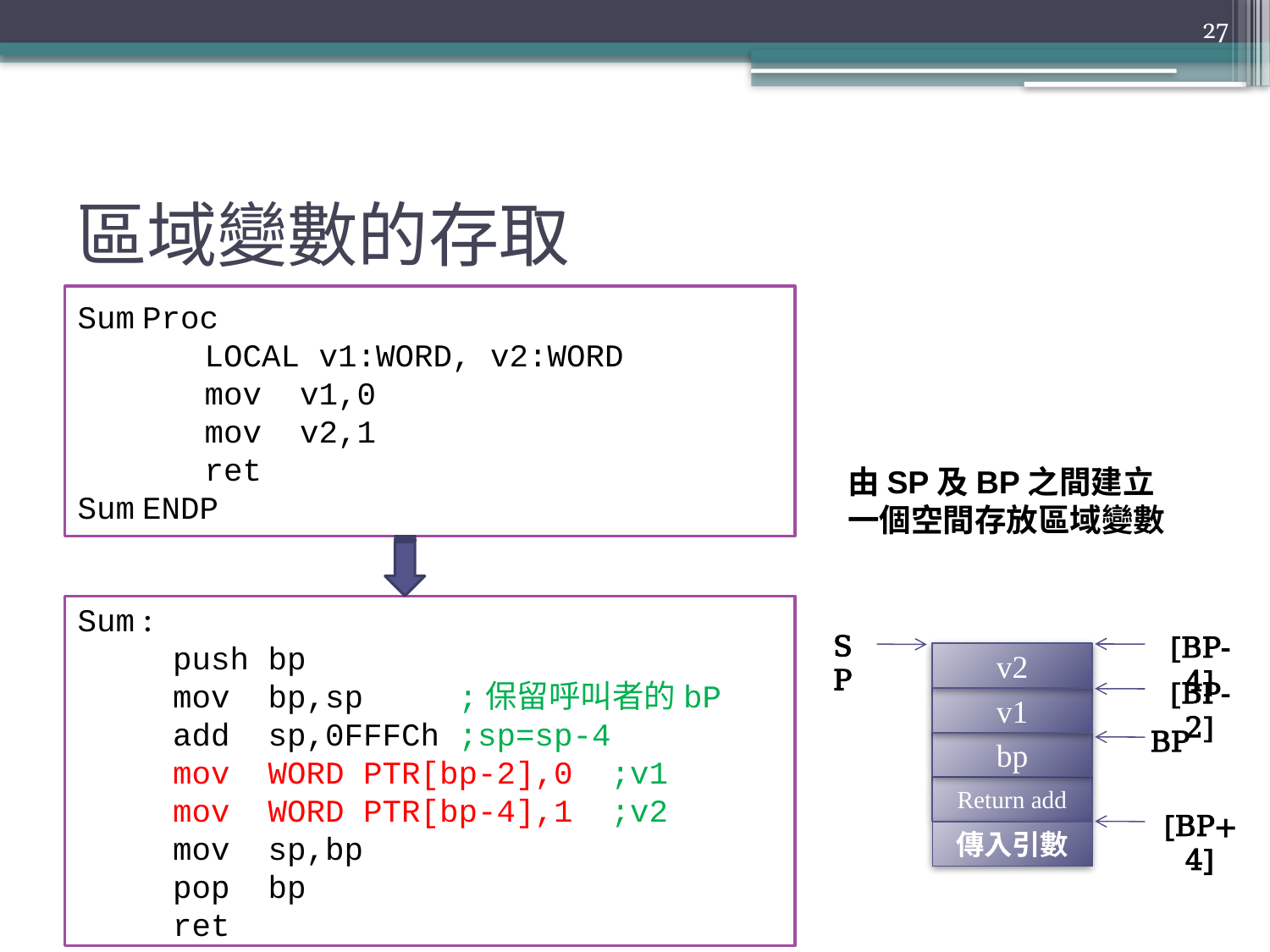

27
# 區域變數的存取
Sum Proc
	LOCAL v1:WORD, v2:WORD
	mov  v1,0
	mov  v2,1
	ret
Sum ENDP

由SP及BP之間建立一個空間存放區域變數

Sum :
     push bp
     mov  bp,sp     ;保留呼叫者的bP
     add  sp,0FFFCh ;sp=sp-4
     mov  WORD PTR[bp-2],0  ;v1
     mov  WORD PTR[bp-4],1  ;v2
     mov  sp,bp
     pop  bp
     ret
SP
[BP-4]
[BP-2]
BP
[BP+4]
v2
v1
bp
Return add
傳入引數